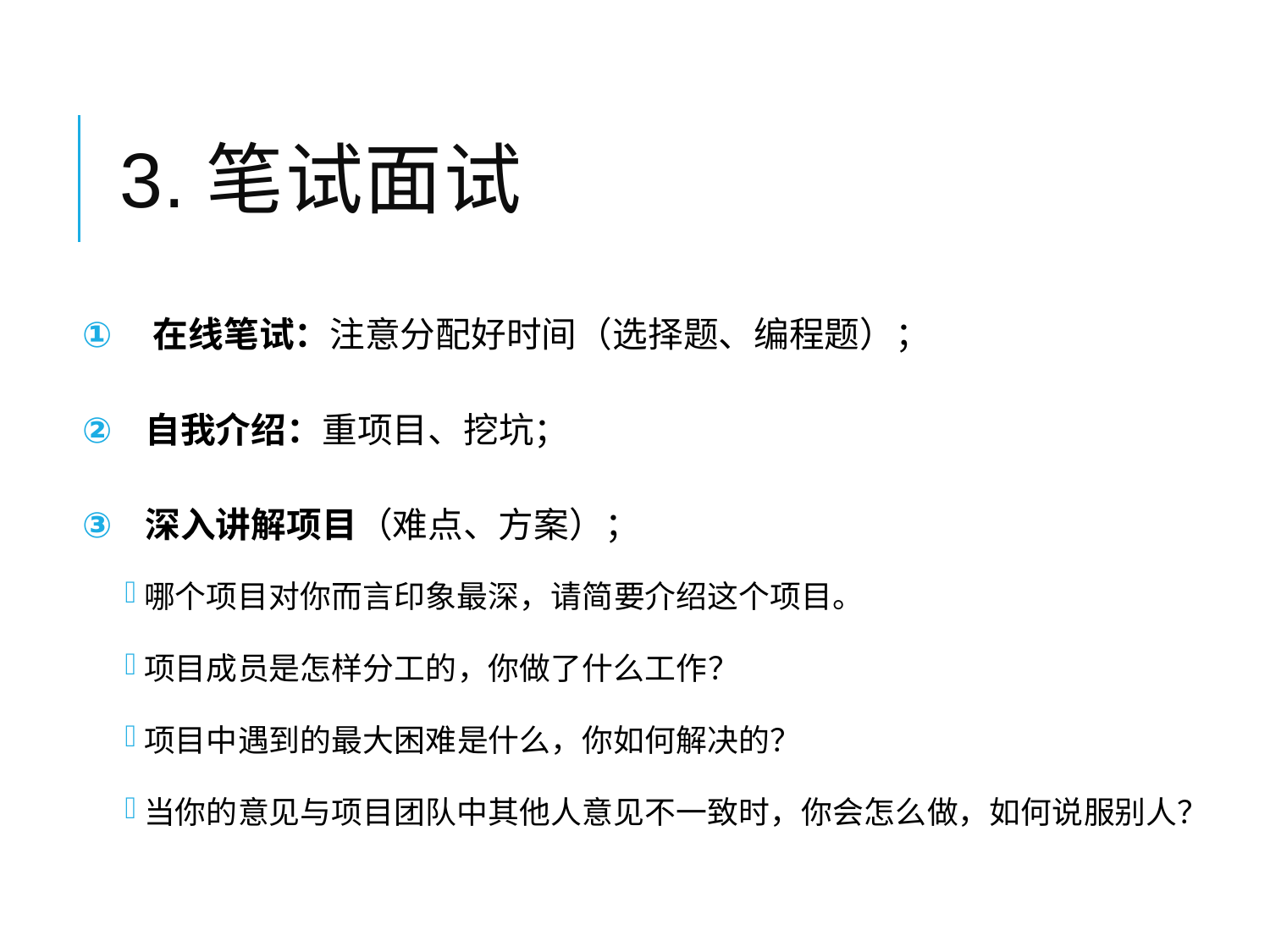

# 3.笔试面试
在线笔试：注意分配好时间（选择题、编程题）；
自我介绍：重项目、挖坑；
深入讲解项目（难点、方案）；
哪个项目对你而言印象最深，请简要介绍这个项目。
项目成员是怎样分工的，你做了什么工作？
项目中遇到的最大困难是什么，你如何解决的？
当你的意见与项目团队中其他人意见不一致时，你会怎么做，如何说服别人？